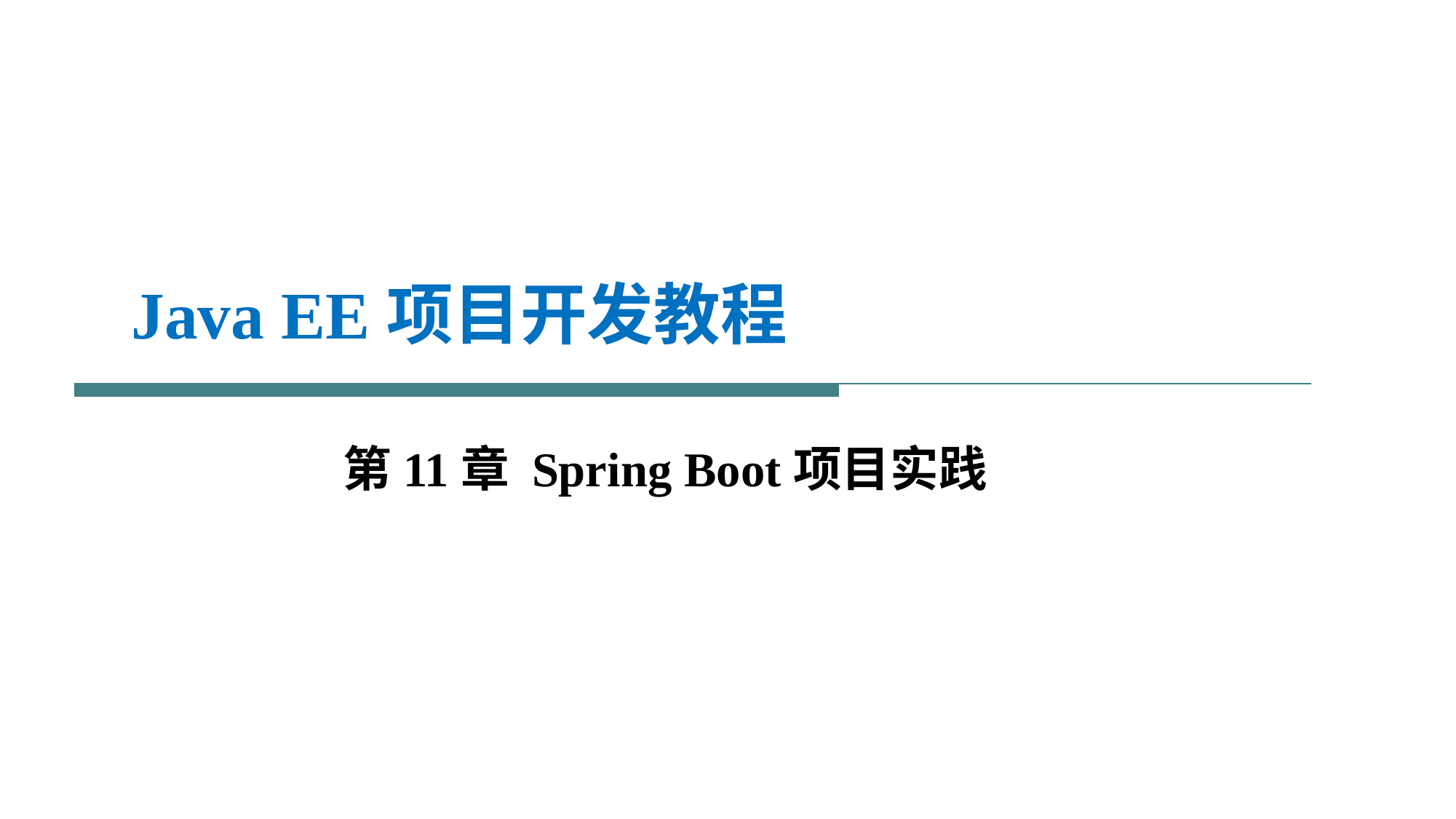

# Java EE项目开发教程
第11章 Spring Boot项目实践
1